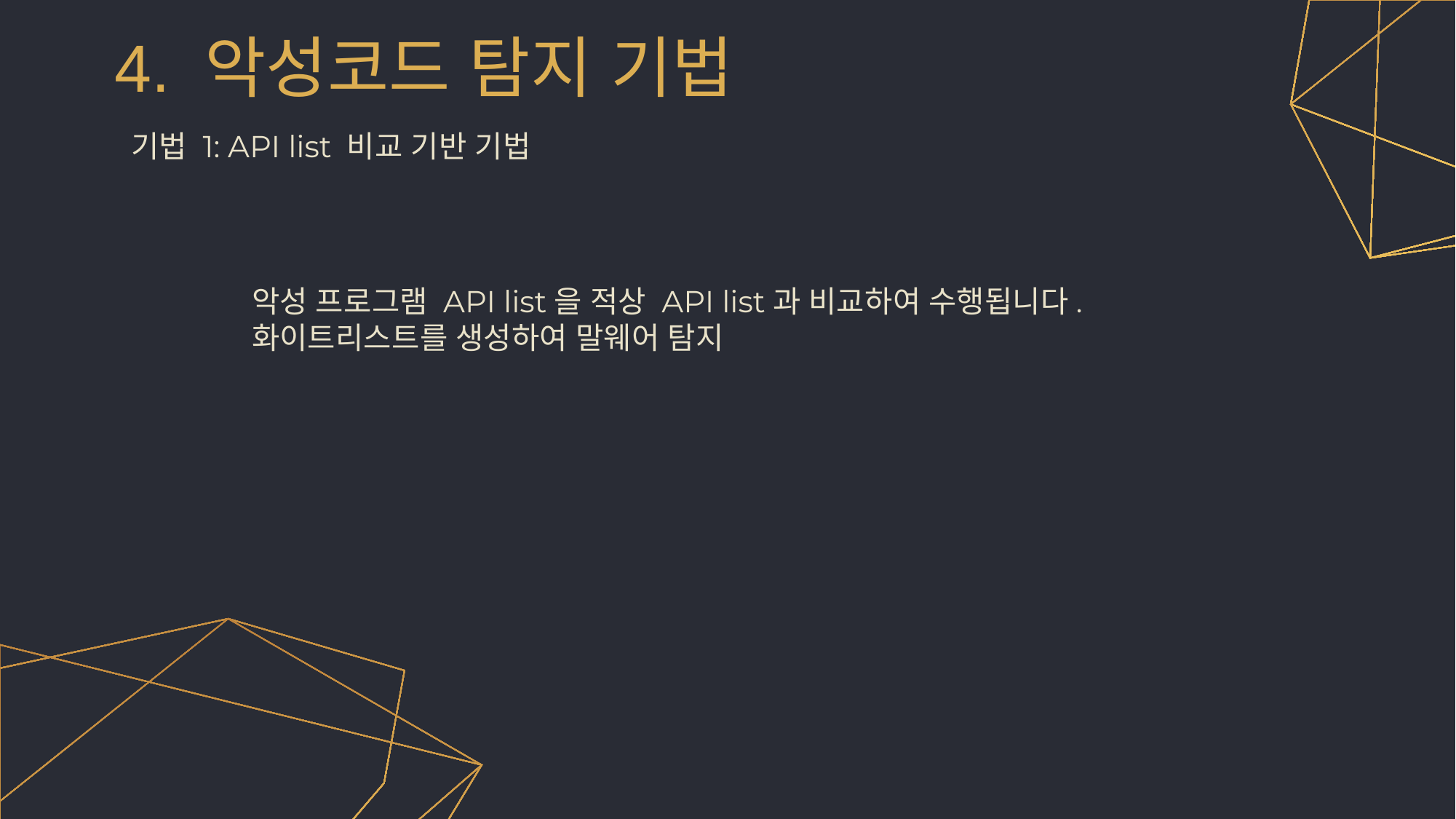

# 4. 악성코드 탐지 기법
기법 1: API list 비교 기반 기법

악성 프로그램 API list을 적상 API list과 비교하여 수행됩니다.
화이트리스트를 생성하여 말웨어 탐지